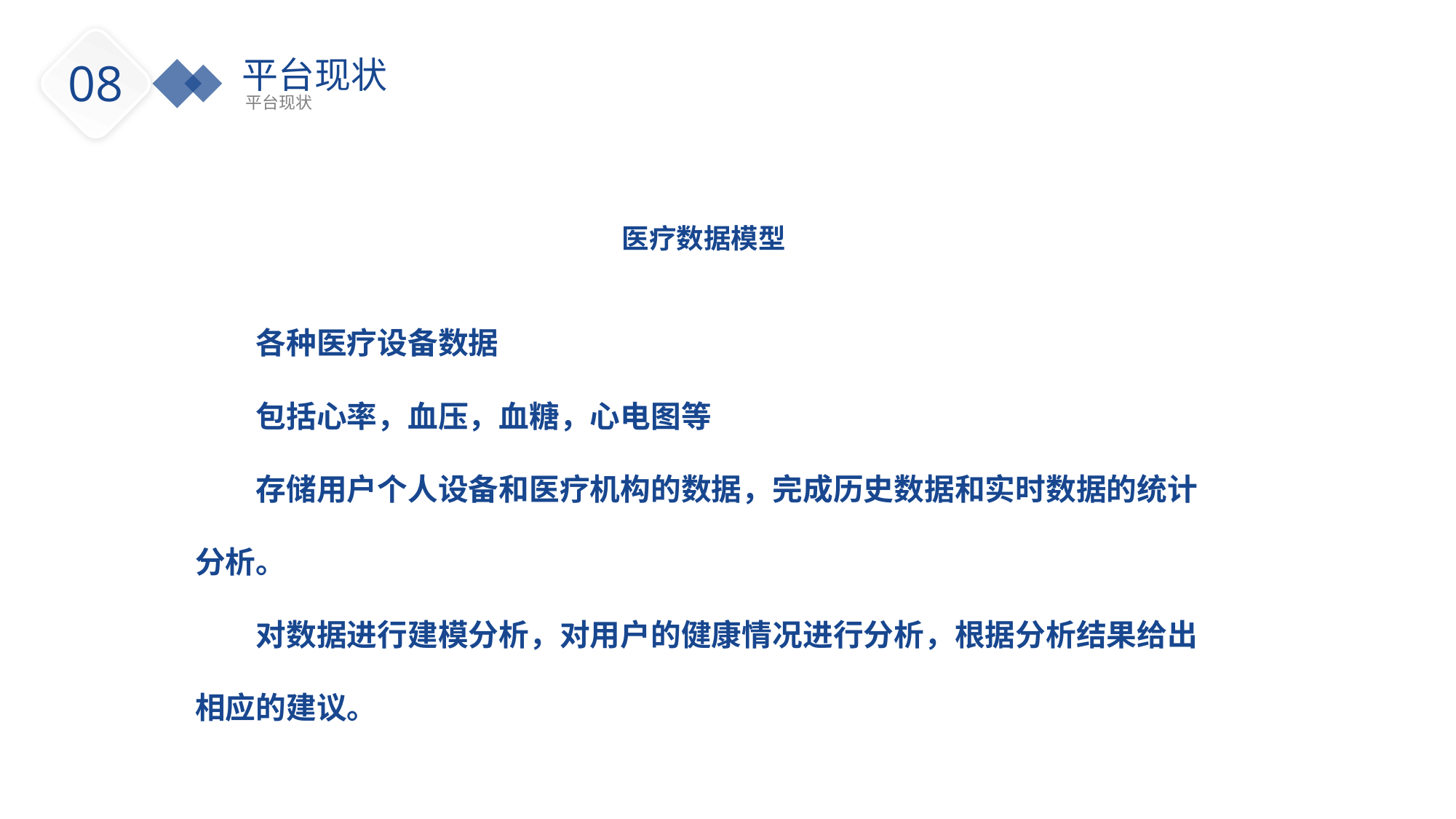

平台现状
平台现状
08

医疗数据模型
　　各种医疗设备数据
　　包括心率，血压，血糖，心电图等
　　存储用户个人设备和医疗机构的数据，完成历史数据和实时数据的统计分析。
　　对数据进行建模分析，对用户的健康情况进行分析，根据分析结果给出相应的建议。